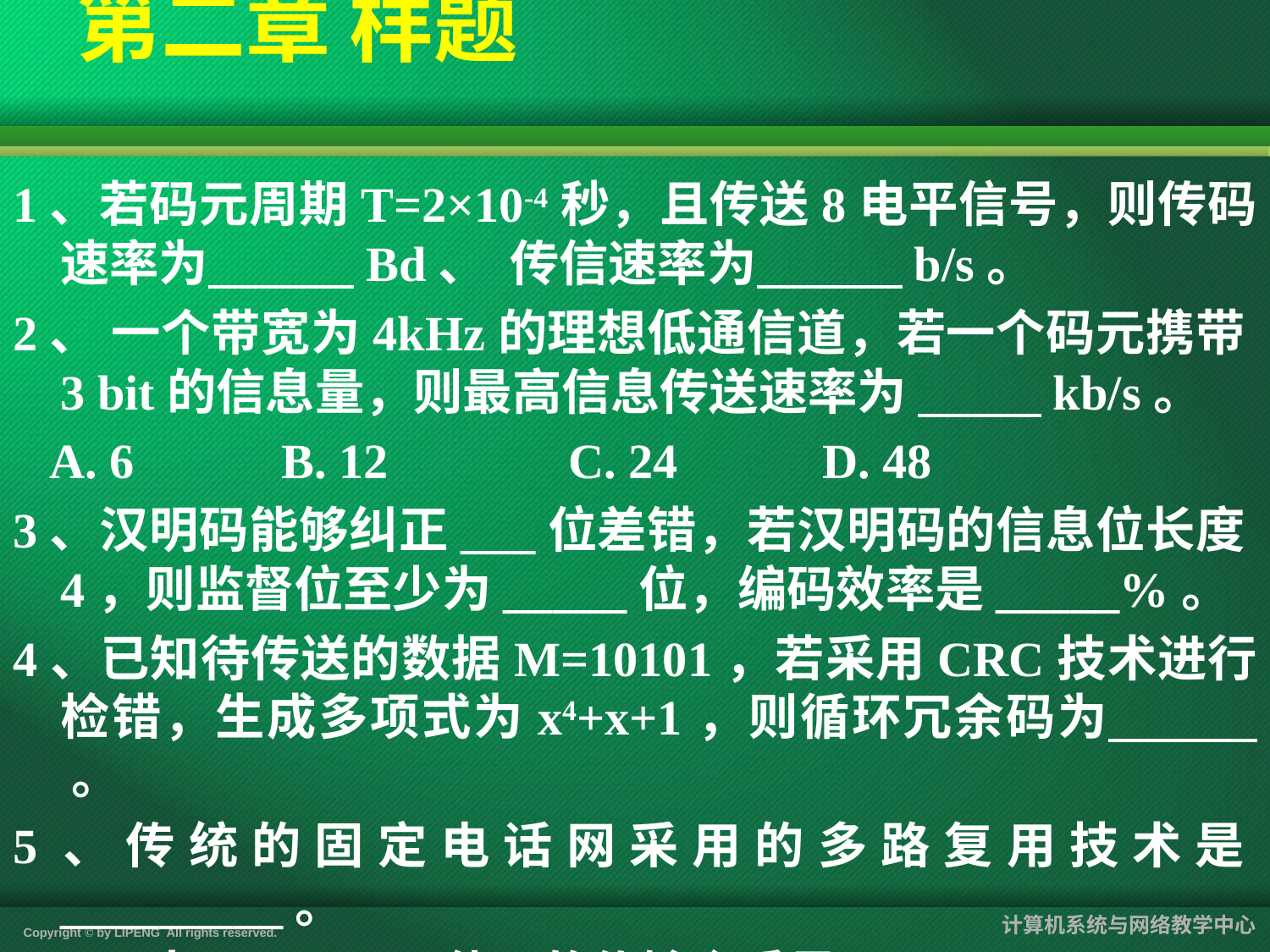

# 第二章 样题
1、若码元周期T=2×10-4秒，且传送8电平信号，则传码速率为             Bd、  传信速率为             b/s。
2、 一个带宽为4kHz的理想低通信道，若一个码元携带3 bit的信息量，则最高信息传送速率为            kb/s。
   A. 6            B. 12          	C. 24           	D. 48
3、汉明码能够纠正___位差错，若汉明码的信息位长度4，则监督位至少为_____位，编码效率是_____%。
4、已知待传送的数据M=10101，若采用CRC技术进行检错，生成多项式为x4+x+1，则循环冗余码为             。
5、传统的固定电话网采用的多路复用技术是_________。
6、以太网10Base2使用的传输介质是________。